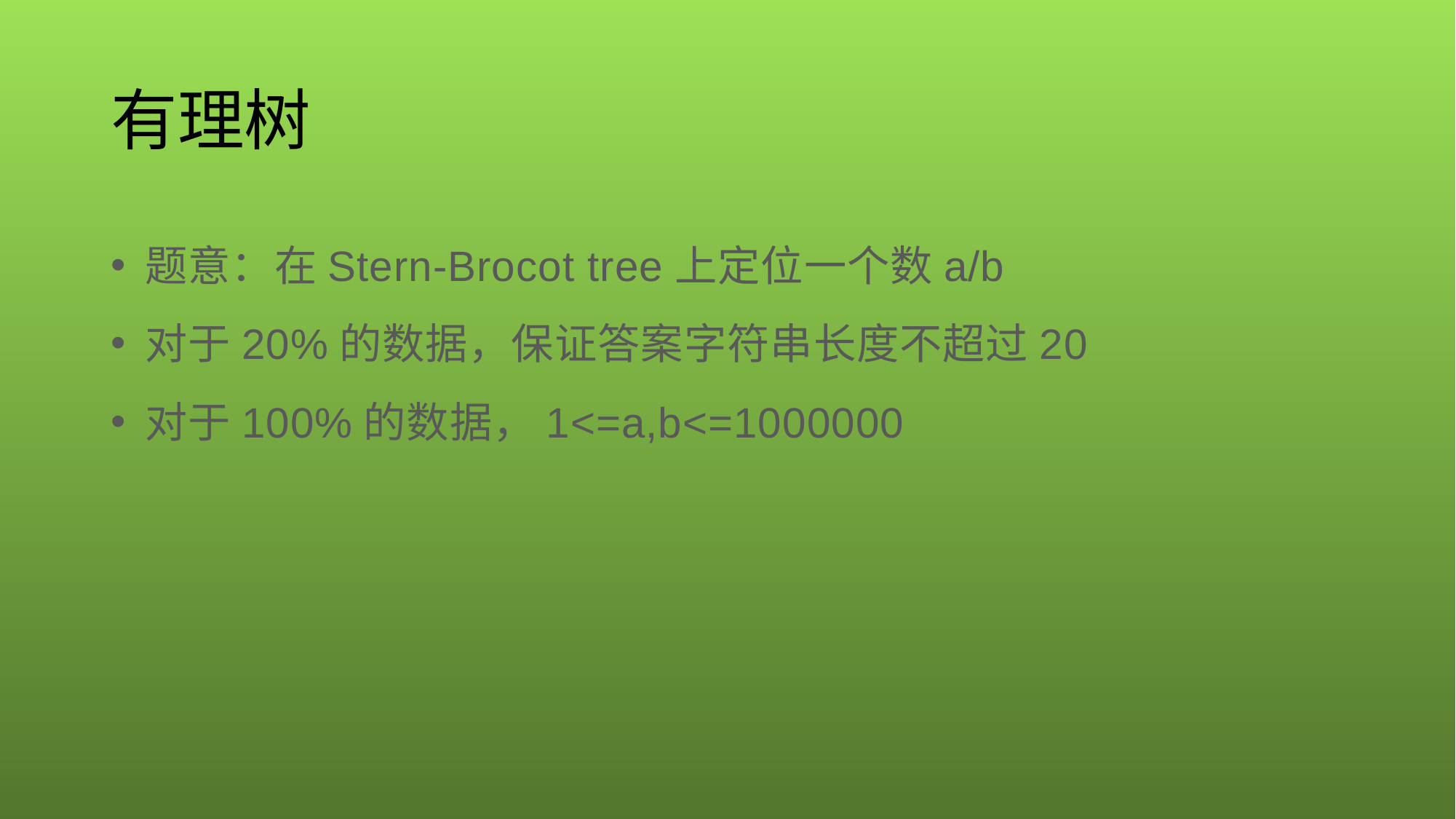

# 有理树
题意：在Stern-Brocot tree上定位一个数a/b
对于20%的数据，保证答案字符串长度不超过20
对于100%的数据，1<=a,b<=1000000